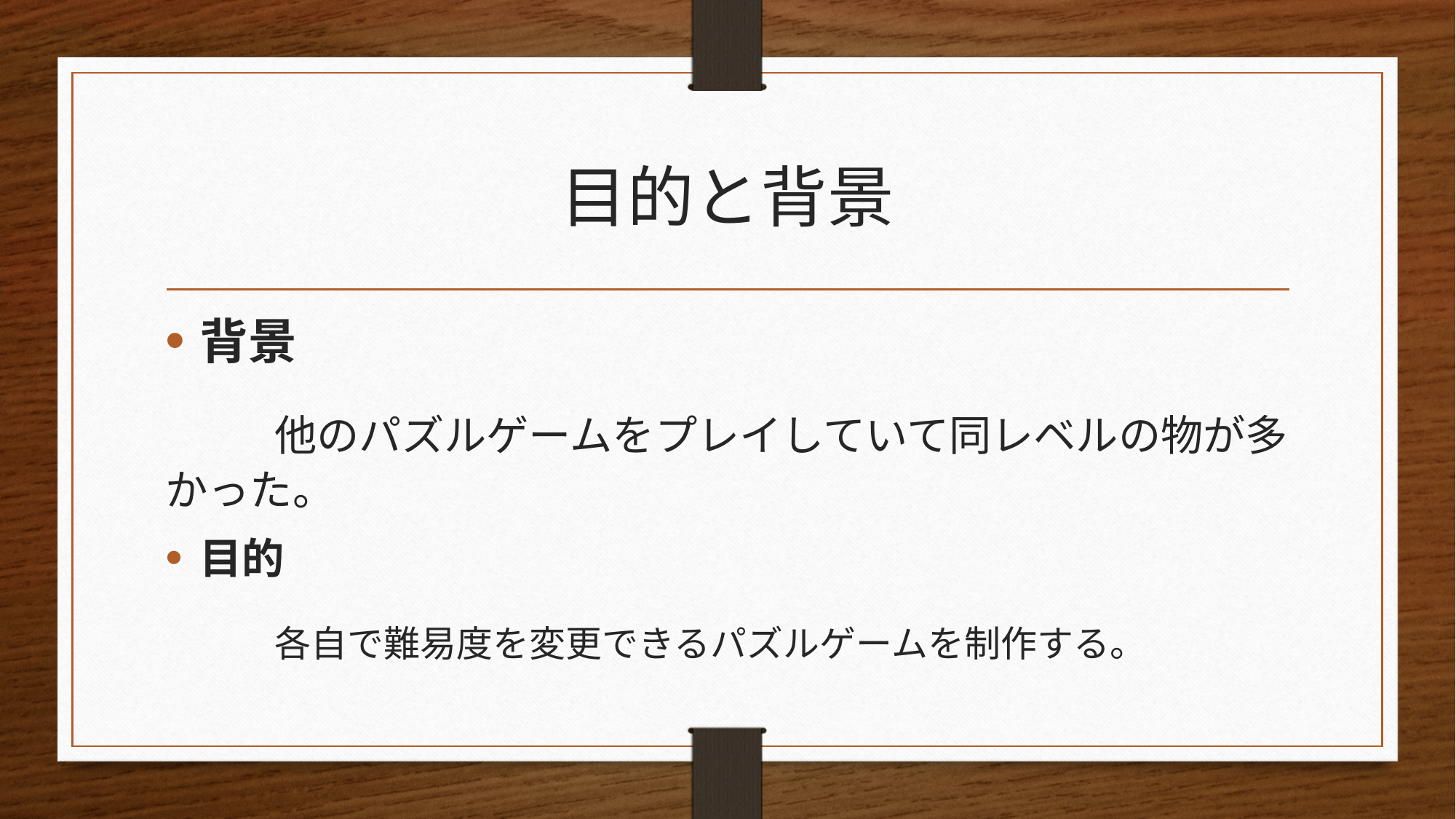

# 目的と背景
背景
	他のパズルゲームをプレイしていて同レベルの物が多かった。
目的
	各自で難易度を変更できるパズルゲームを制作する。